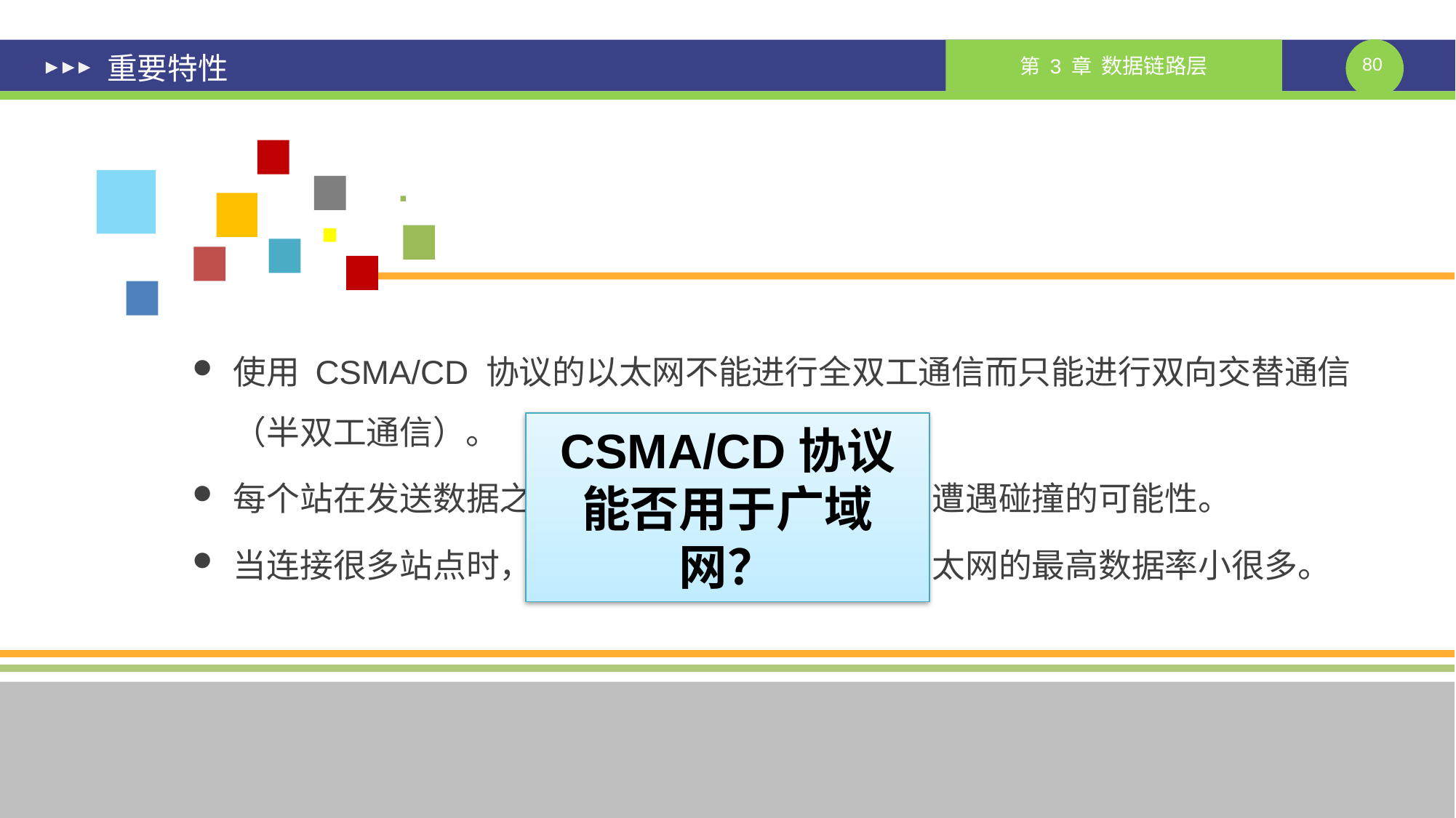

# 重要特性

使用 CSMA/CD 协议的以太网不能进行全双工通信而只能进行双向交替通信（半双工通信）。
每个站在发送数据之后的一小段时间内，存在着遭遇碰撞的可能性。
当连接很多站点时，以太网的平均吞吐量要比以太网的最高数据率小很多。
CSMA/CD协议能否用于广域网？

课件制作人：谢钧 谢希仁